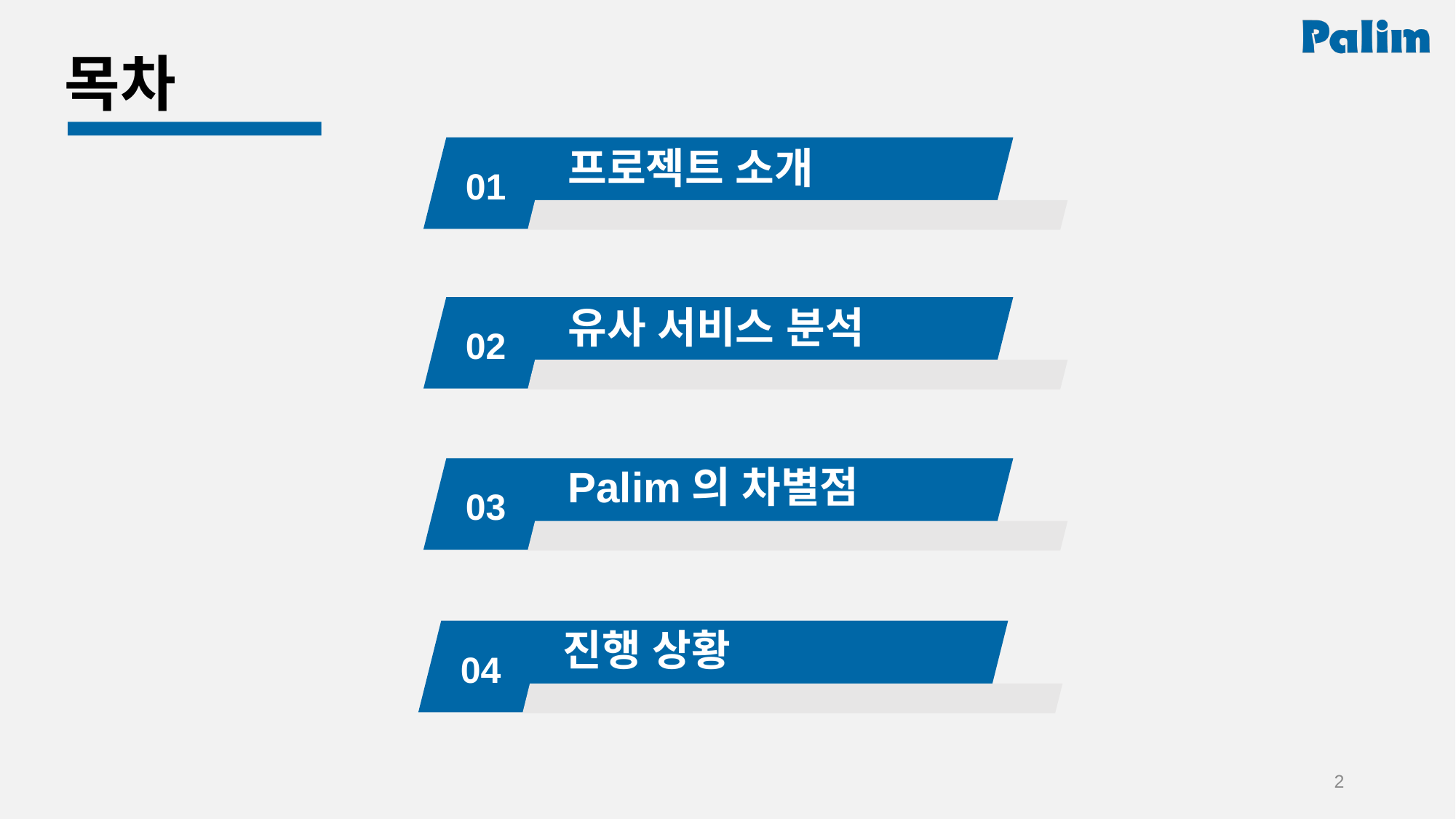

# 목차

프로젝트 소개
01

유사 서비스 분석
02

Palim의 차별점
03

진행 상황
04

2